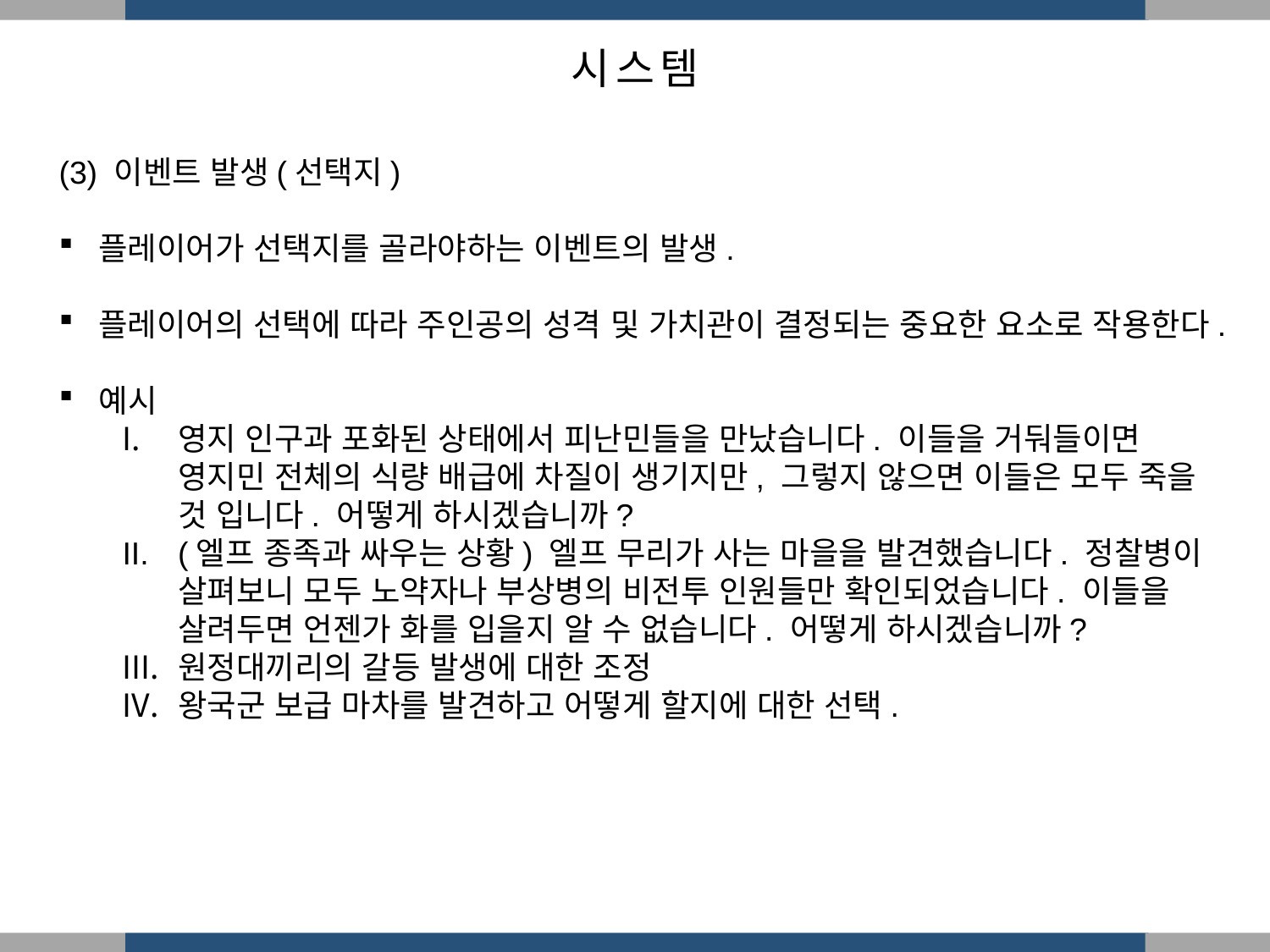

시스템
(3) 이벤트 발생(선택지)

플레이어가 선택지를 골라야하는 이벤트의 발생.

플레이어의 선택에 따라 주인공의 성격 및 가치관이 결정되는 중요한 요소로 작용한다.

예시
영지 인구과 포화된 상태에서 피난민들을 만났습니다. 이들을 거둬들이면 영지민 전체의 식량 배급에 차질이 생기지만, 그렇지 않으면 이들은 모두 죽을 것 입니다. 어떻게 하시겠습니까?
(엘프 종족과 싸우는 상황) 엘프 무리가 사는 마을을 발견했습니다. 정찰병이 살펴보니 모두 노약자나 부상병의 비전투 인원들만 확인되었습니다. 이들을 살려두면 언젠가 화를 입을지 알 수 없습니다. 어떻게 하시겠습니까?
원정대끼리의 갈등 발생에 대한 조정
왕국군 보급 마차를 발견하고 어떻게 할지에 대한 선택.